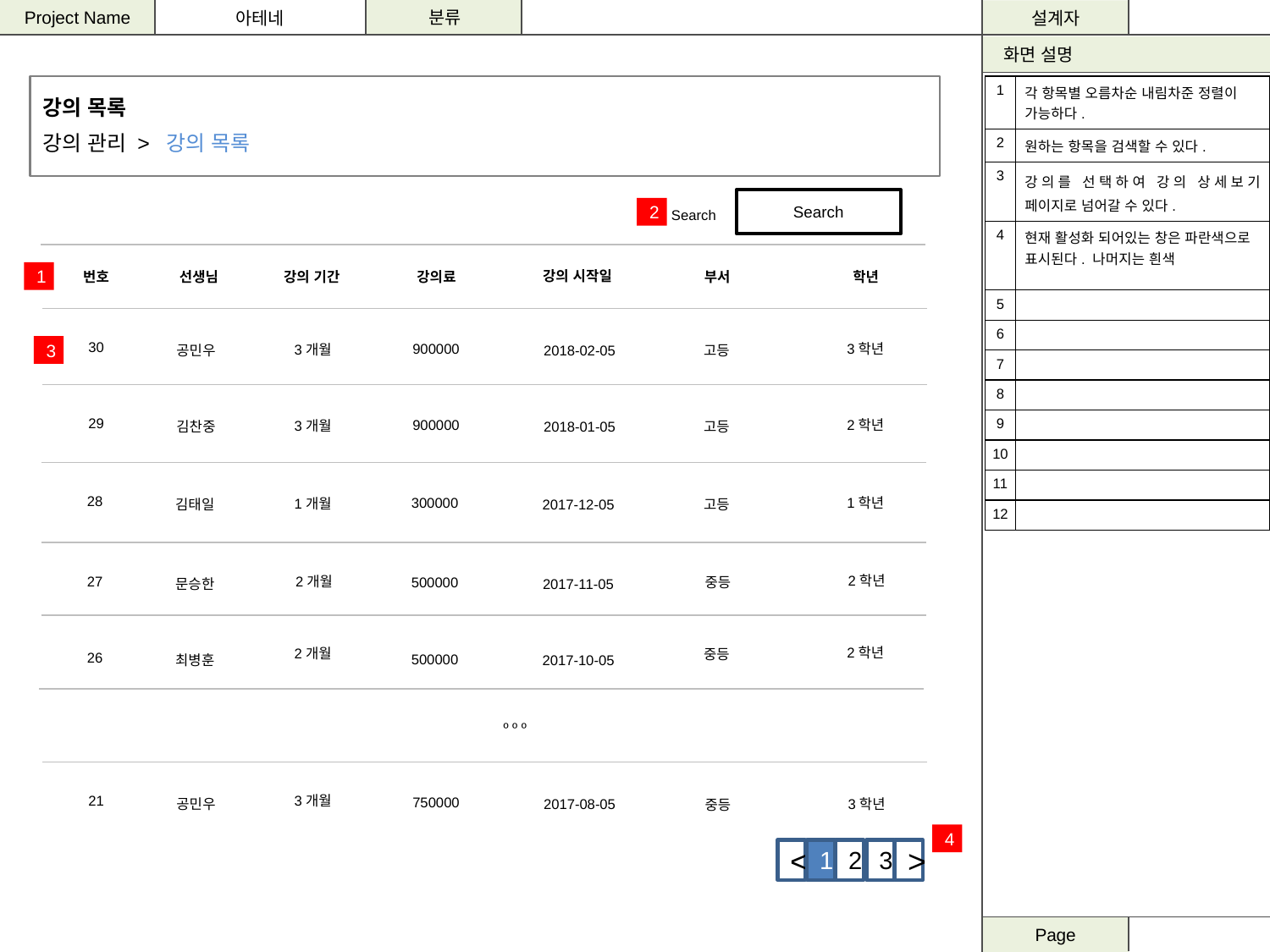

강의 목록
강의 관리 > 강의 목록
| 1 | 각 항목별 오름차순 내림차준 정렬이 가능하다. |
| --- | --- |
| 2 | 원하는 항목을 검색할 수 있다. |
| 3 | 강의를 선택하여 강의 상세보기 페이지로 넘어갈 수 있다. |
| 4 | 현재 활성화 되어있는 창은 파란색으로 표시된다. 나머지는 흰색 |
| 5 |  |
| 6 |  |
| 7 |  |
| 8 |  |
| 9 |  |
| 10 |  |
| 11 |  |
| 12 |  |
Search
2
Search
강의 시작일
번호
선생님
강의 기간
강의료
부서
학년
1
30
900000
3학년
3개월
고등
공민우
2018-02-05
3
29
900000
2학년
3개월
고등
김찬중
2018-01-05
28
300000
1학년
1개월
고등
김태일
2017-12-05
2학년
27
2개월
중등
500000
문승한
2017-11-05
2학년
2개월
중등
26
500000
최병훈
2017-10-05
º º º
3개월
21
750000
3학년
공민우
2017-08-05
중등
4
<
1
2
3
>